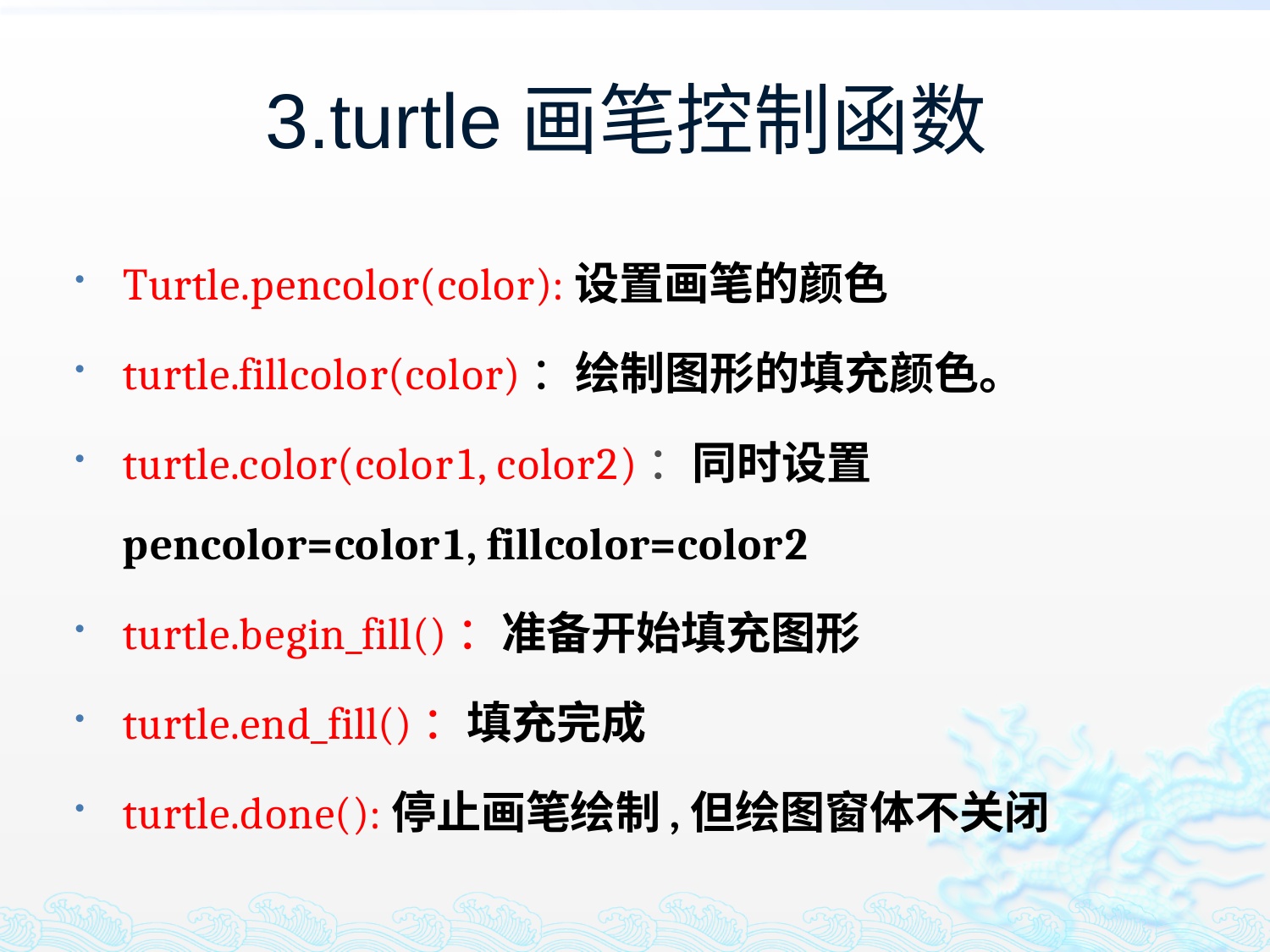

# 3.turtle画笔控制函数
Turtle.pencolor(color):设置画笔的颜色
turtle.fillcolor(color)：绘制图形的填充颜色。
turtle.color(color1, color2)：同时设置pencolor=color1, fillcolor=color2
turtle.begin_fill()：准备开始填充图形
turtle.end_fill()：填充完成
turtle.done():停止画笔绘制,但绘图窗体不关闭